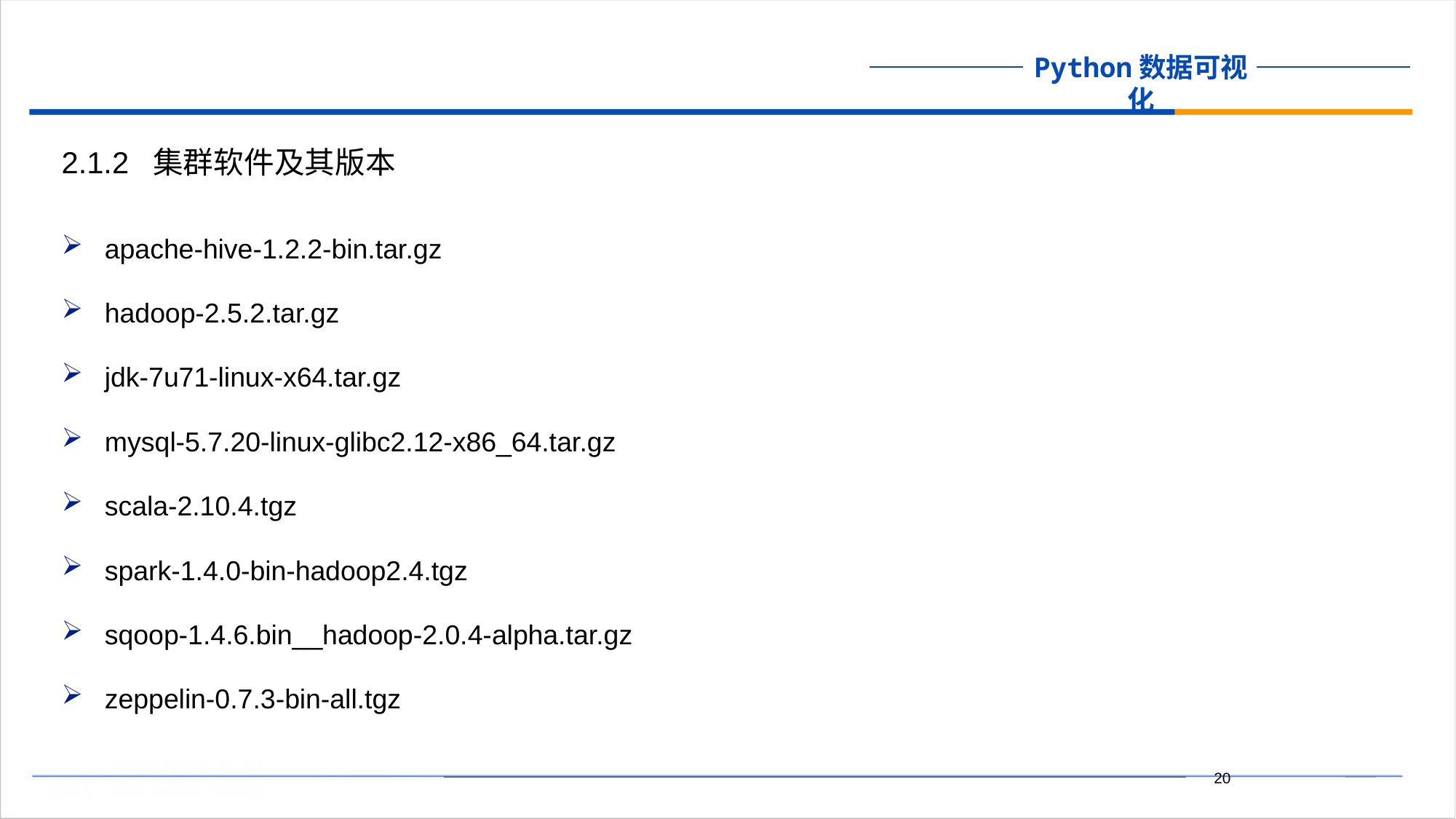

2.1.2  集群软件及其版本
apache-hive-1.2.2-bin.tar.gz
hadoop-2.5.2.tar.gz
jdk-7u71-linux-x64.tar.gz
mysql-5.7.20-linux-glibc2.12-x86_64.tar.gz
scala-2.10.4.tgz
spark-1.4.0-bin-hadoop2.4.tgz
sqoop-1.4.6.bin__hadoop-2.0.4-alpha.tar.gz
zeppelin-0.7.3-bin-all.tgz